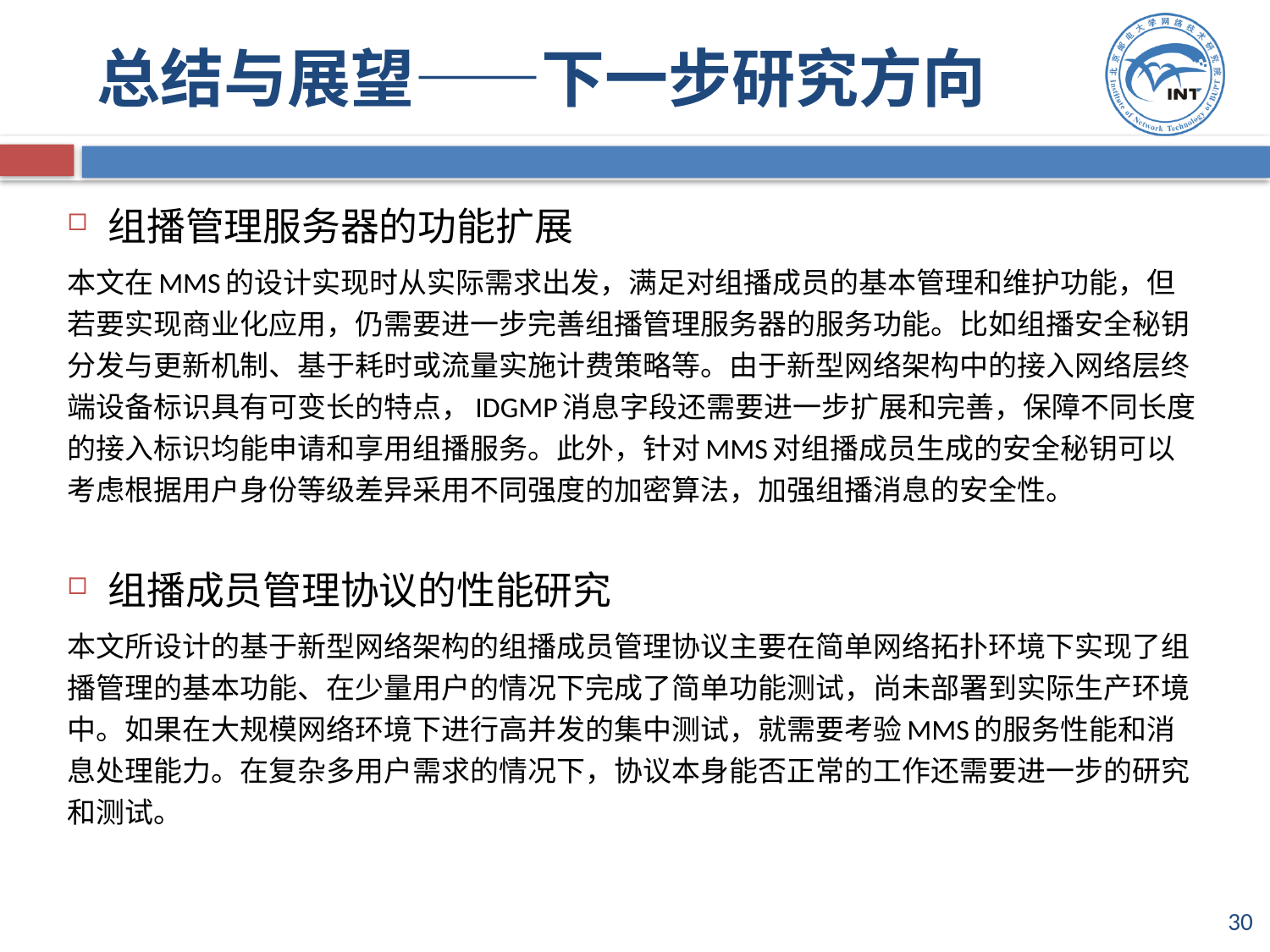

# 总结与展望——下一步研究方向
组播管理服务器的功能扩展
本文在MMS的设计实现时从实际需求出发，满足对组播成员的基本管理和维护功能，但若要实现商业化应用，仍需要进一步完善组播管理服务器的服务功能。比如组播安全秘钥分发与更新机制、基于耗时或流量实施计费策略等。由于新型网络架构中的接入网络层终端设备标识具有可变长的特点，IDGMP消息字段还需要进一步扩展和完善，保障不同长度的接入标识均能申请和享用组播服务。此外，针对MMS对组播成员生成的安全秘钥可以考虑根据用户身份等级差异采用不同强度的加密算法，加强组播消息的安全性。

组播成员管理协议的性能研究
本文所设计的基于新型网络架构的组播成员管理协议主要在简单网络拓扑环境下实现了组播管理的基本功能、在少量用户的情况下完成了简单功能测试，尚未部署到实际生产环境中。如果在大规模网络环境下进行高并发的集中测试，就需要考验MMS的服务性能和消息处理能力。在复杂多用户需求的情况下，协议本身能否正常的工作还需要进一步的研究和测试。
30